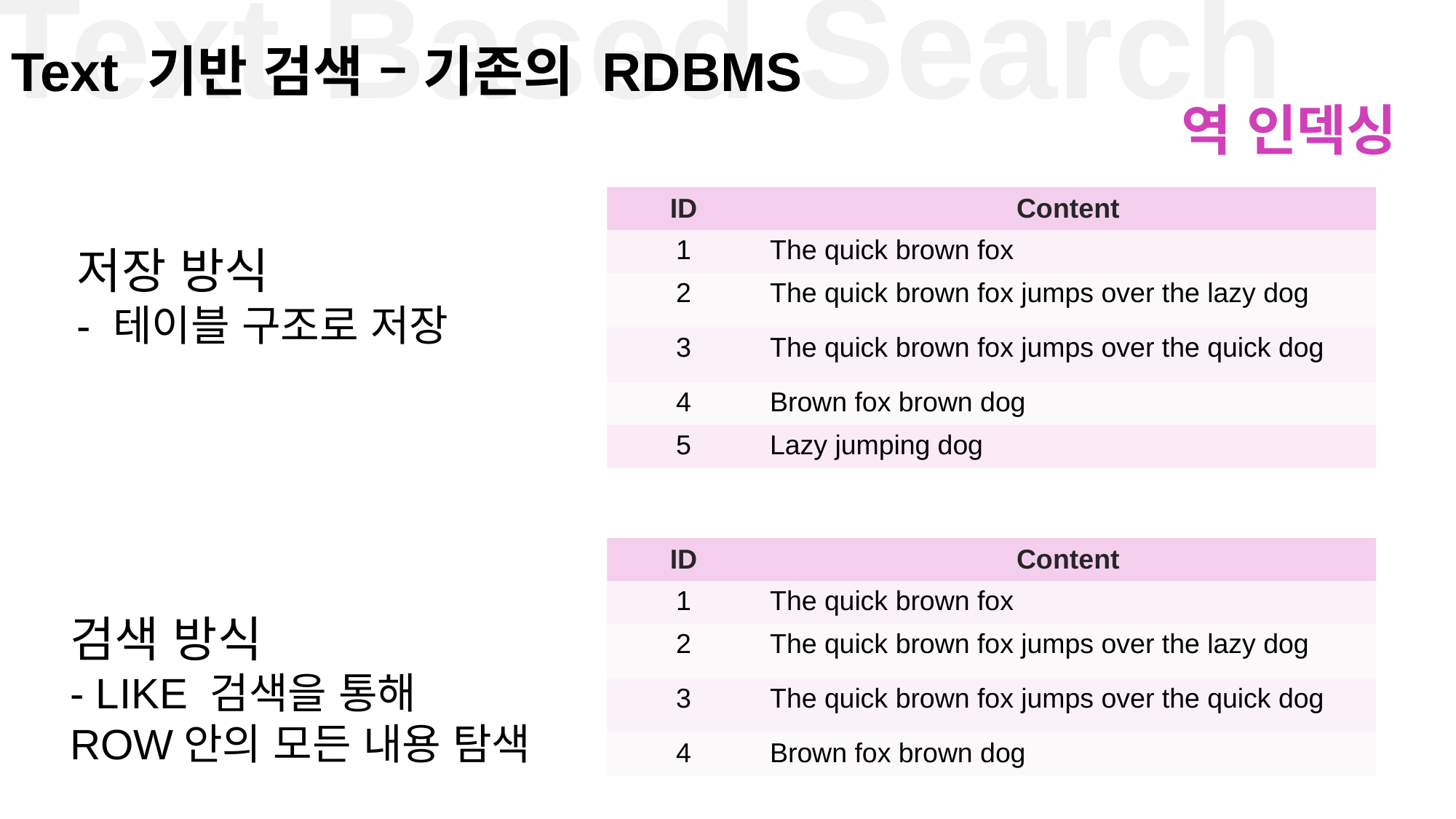

Text Based Search
# Text 기반 검색 – 기존의 RDBMS
역 인덱싱
| ID | Content |
| --- | --- |
| 1 | The quick brown fox |
| 2 | The quick brown fox jumps over the lazy dog |
| 3 | The quick brown fox jumps over the quick dog |
| 4 | Brown fox brown dog |
| 5 | Lazy jumping dog |
저장 방식
- 테이블 구조로 저장
| ID | Content |
| --- | --- |
| 1 | The quick brown fox |
| 2 | The quick brown fox jumps over the lazy dog |
| 3 | The quick brown fox jumps over the quick dog |
| 4 | Brown fox brown dog |
검색 방식
- LIKE 검색을 통해
ROW안의 모든 내용 탐색